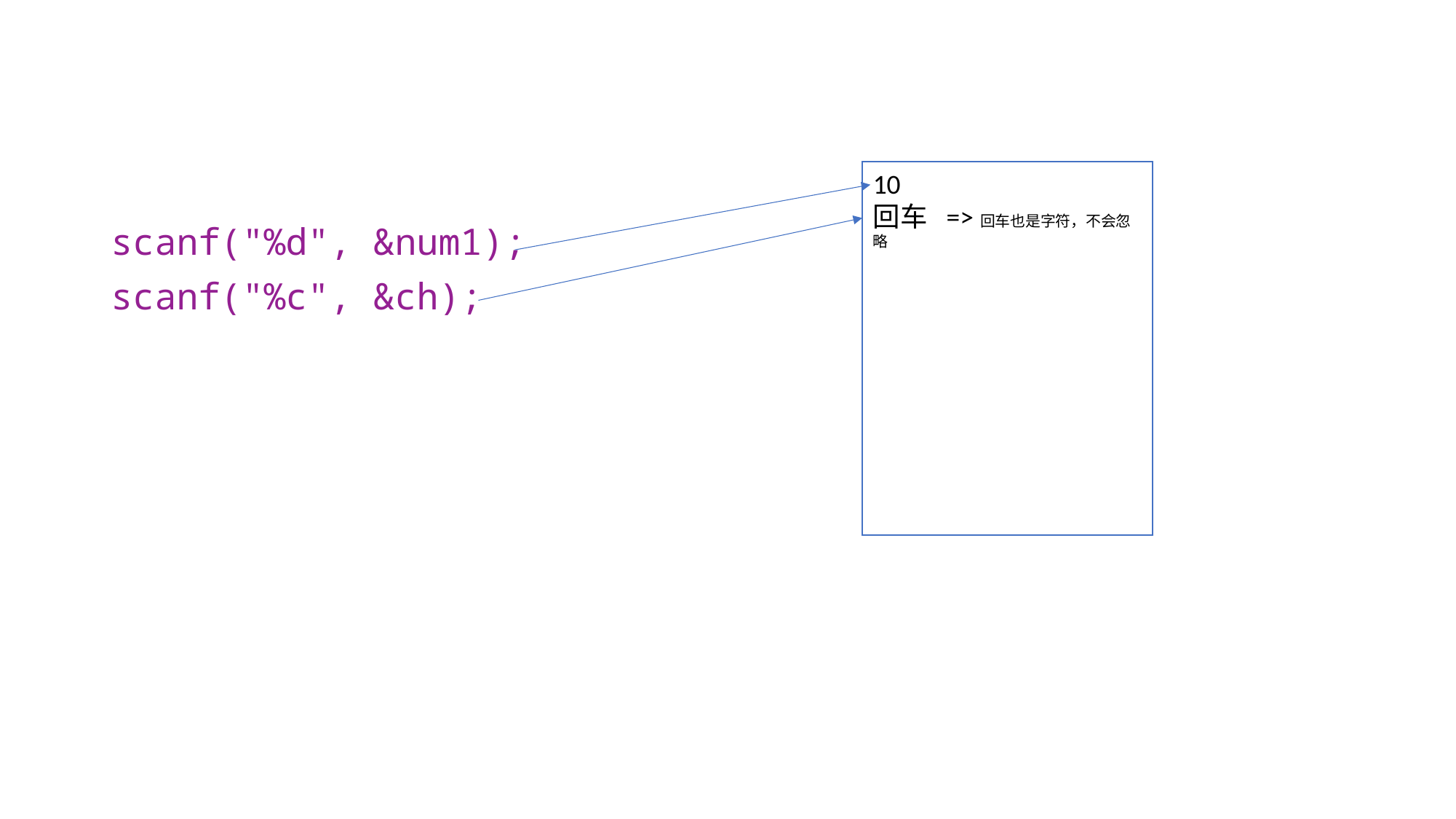

10
回车  =>回车也是字符，不会忽略
scanf("%d", &num1);
scanf("%c", &ch);